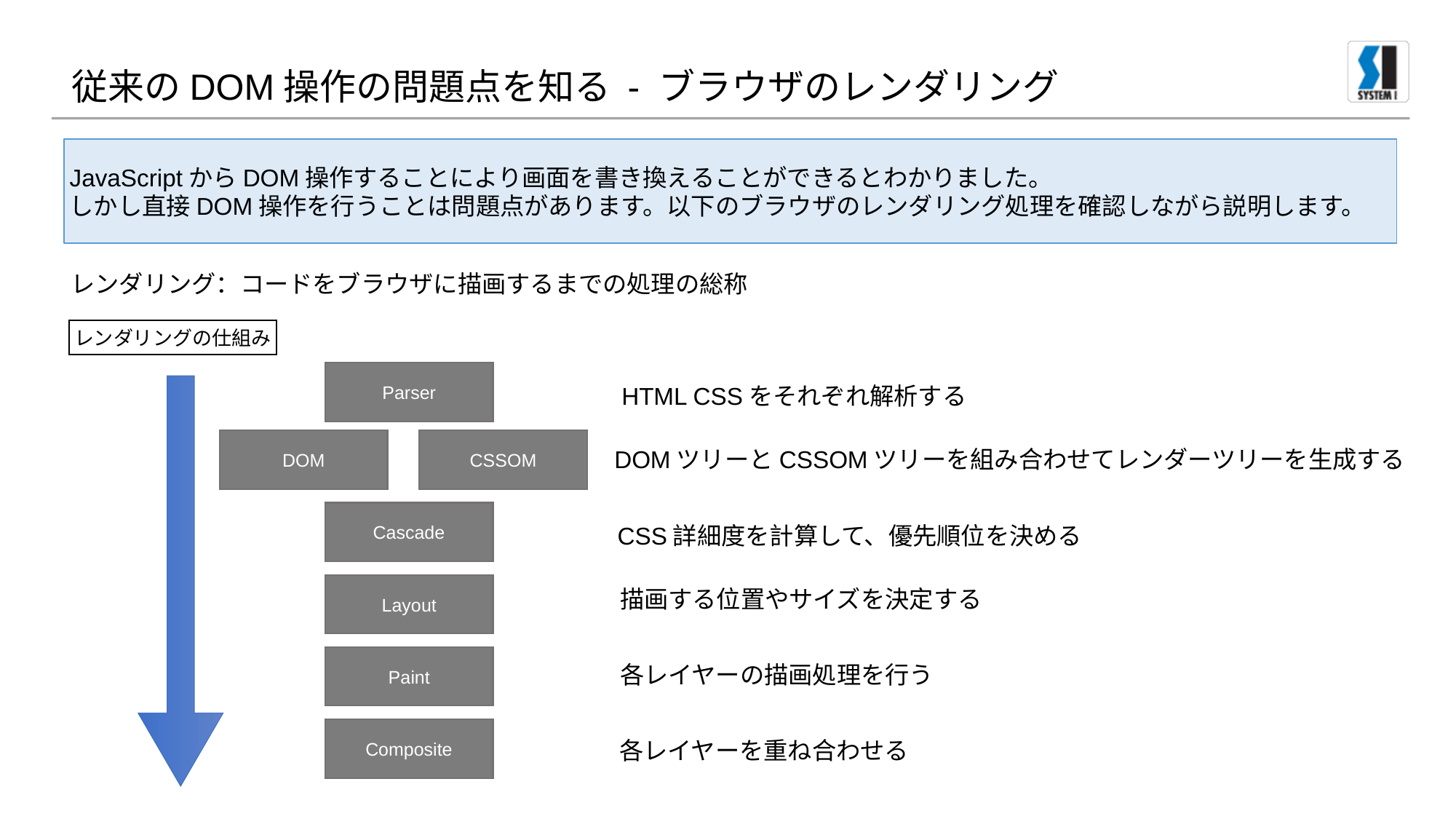

# 従来のDOM操作の問題点を知る - ブラウザのレンダリング

JavaScriptからDOM操作することにより画面を書き換えることができるとわかりました。
しかし直接DOM操作を行うことは問題点があります。以下のブラウザのレンダリング処理を確認しながら説明します。
レンダリング：コードをブラウザに描画するまでの処理の総称
レンダリングの仕組み

Parser

DOM

CSSOM

Cascade

Layout

Paint

Composite
HTML CSSをそれぞれ解析する
DOMツリーとCSSOMツリーを組み合わせてレンダーツリーを生成する
CSS詳細度を計算して、優先順位を決める
描画する位置やサイズを決定する
各レイヤーの描画処理を行う
各レイヤーを重ね合わせる